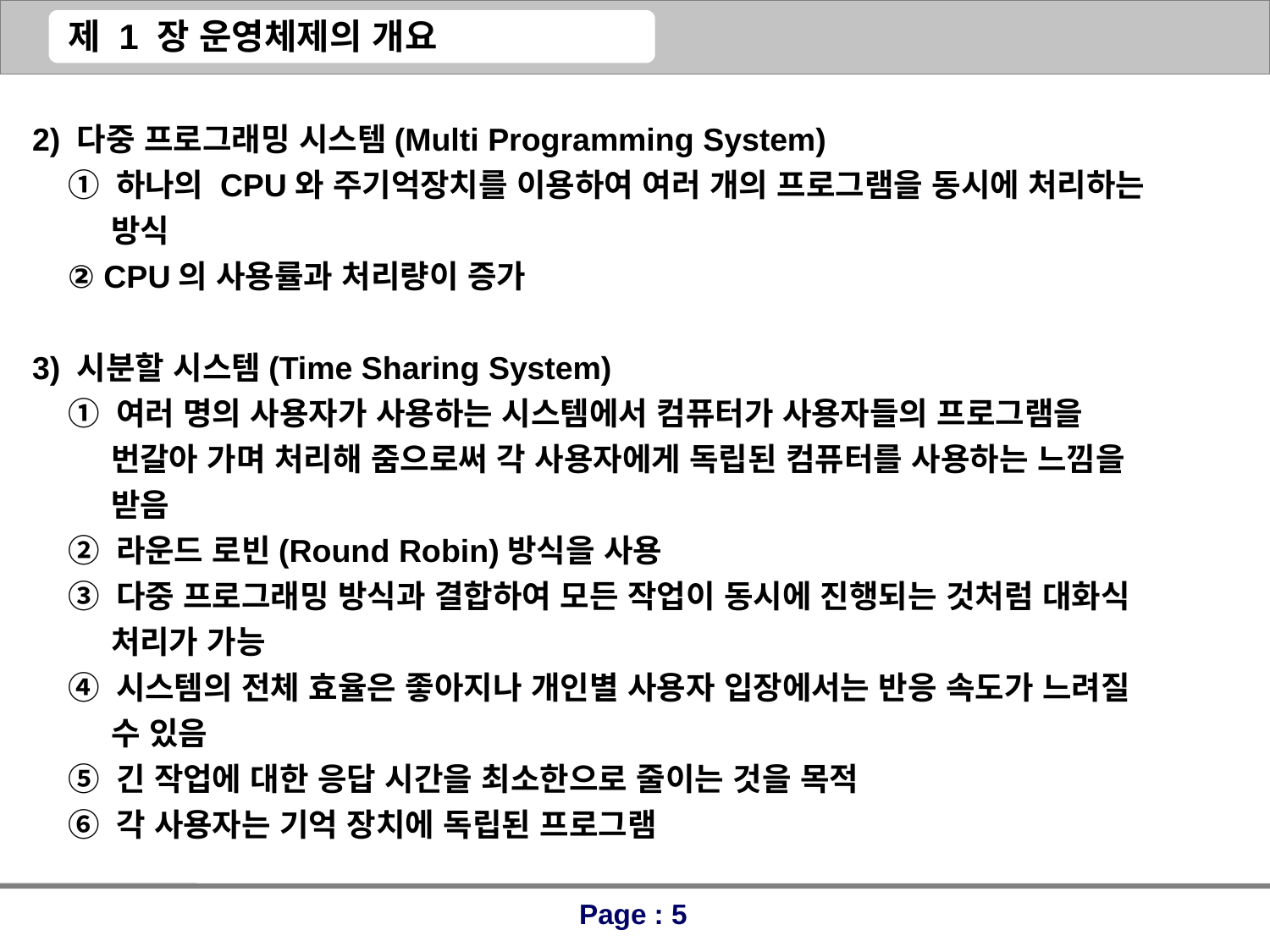

2) 다중 프로그래밍 시스템(Multi Programming System)
    ① 하나의 CPU와 주기억장치를 이용하여 여러 개의 프로그램을 동시에 처리하는
        방식
    ② CPU의 사용률과 처리량이 증가

3) 시분할 시스템(Time Sharing System)
    ① 여러 명의 사용자가 사용하는 시스템에서 컴퓨터가 사용자들의 프로그램을
        번갈아 가며 처리해 줌으로써 각 사용자에게 독립된 컴퓨터를 사용하는 느낌을
        받음
    ② 라운드 로빈(Round Robin)방식을 사용
    ③ 다중 프로그래밍 방식과 결합하여 모든 작업이 동시에 진행되는 것처럼 대화식
        처리가 가능
    ④ 시스템의 전체 효율은 좋아지나 개인별 사용자 입장에서는 반응 속도가 느려질
        수 있음
    ⑤ 긴 작업에 대한 응답 시간을 최소한으로 줄이는 것을 목적
    ⑥ 각 사용자는 기억 장치에 독립된 프로그램
Page : 5